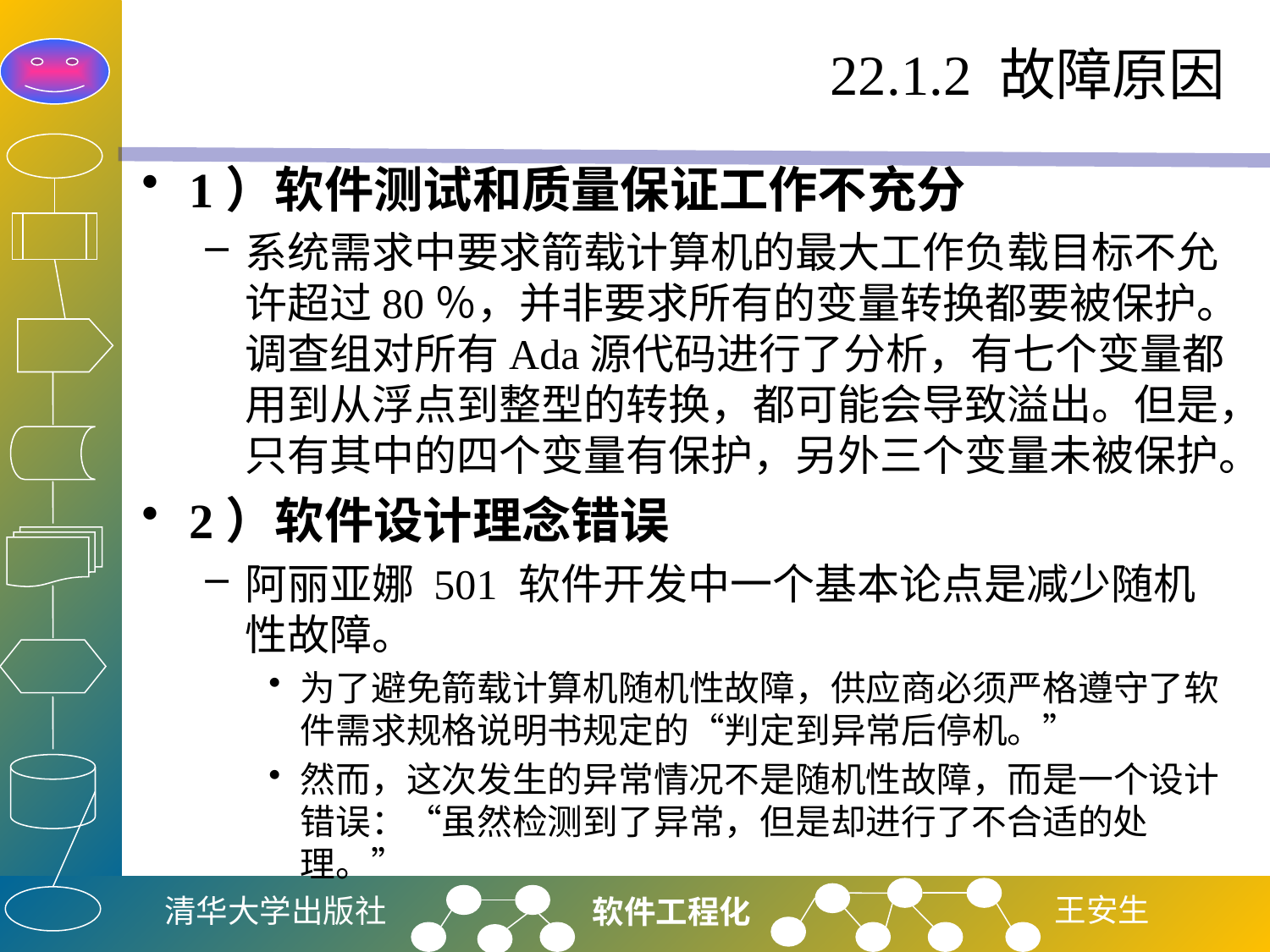

# 22.1.2 故障原因
1）软件测试和质量保证工作不充分
系统需求中要求箭载计算机的最大工作负载目标不允许超过80％，并非要求所有的变量转换都要被保护。调查组对所有Ada源代码进行了分析，有七个变量都用到从浮点到整型的转换，都可能会导致溢出。但是，只有其中的四个变量有保护，另外三个变量未被保护。
2）软件设计理念错误
阿丽亚娜 501 软件开发中一个基本论点是减少随机性故障。
为了避免箭载计算机随机性故障，供应商必须严格遵守了软件需求规格说明书规定的“判定到异常后停机。”
然而，这次发生的异常情况不是随机性故障，而是一个设计错误：“虽然检测到了异常，但是却进行了不合适的处理。”